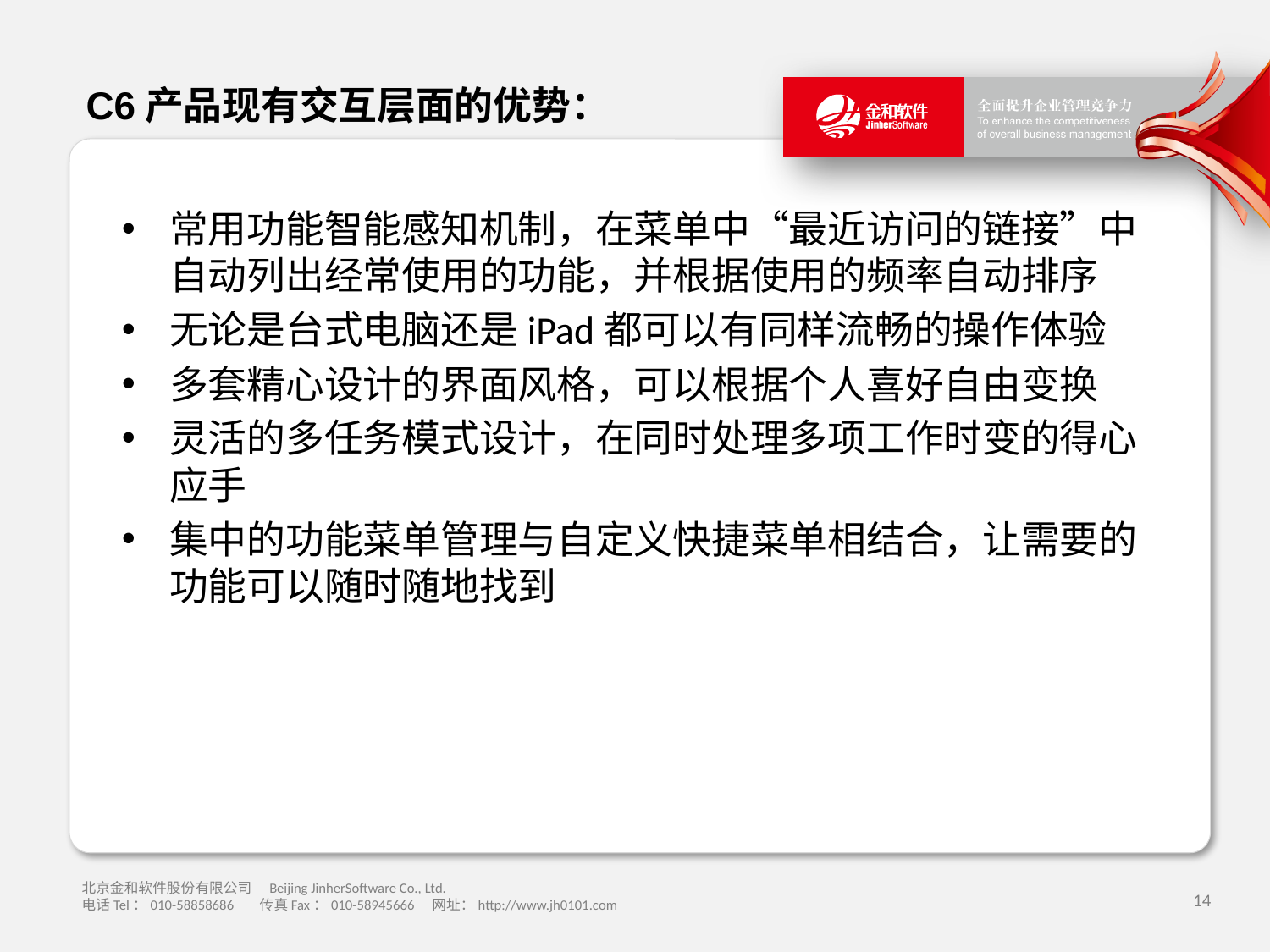

# C6产品现有交互层面的优势：
常用功能智能感知机制，在菜单中“最近访问的链接”中自动列出经常使用的功能，并根据使用的频率自动排序
无论是台式电脑还是iPad都可以有同样流畅的操作体验
多套精心设计的界面风格，可以根据个人喜好自由变换
灵活的多任务模式设计，在同时处理多项工作时变的得心应手
集中的功能菜单管理与自定义快捷菜单相结合，让需要的功能可以随时随地找到